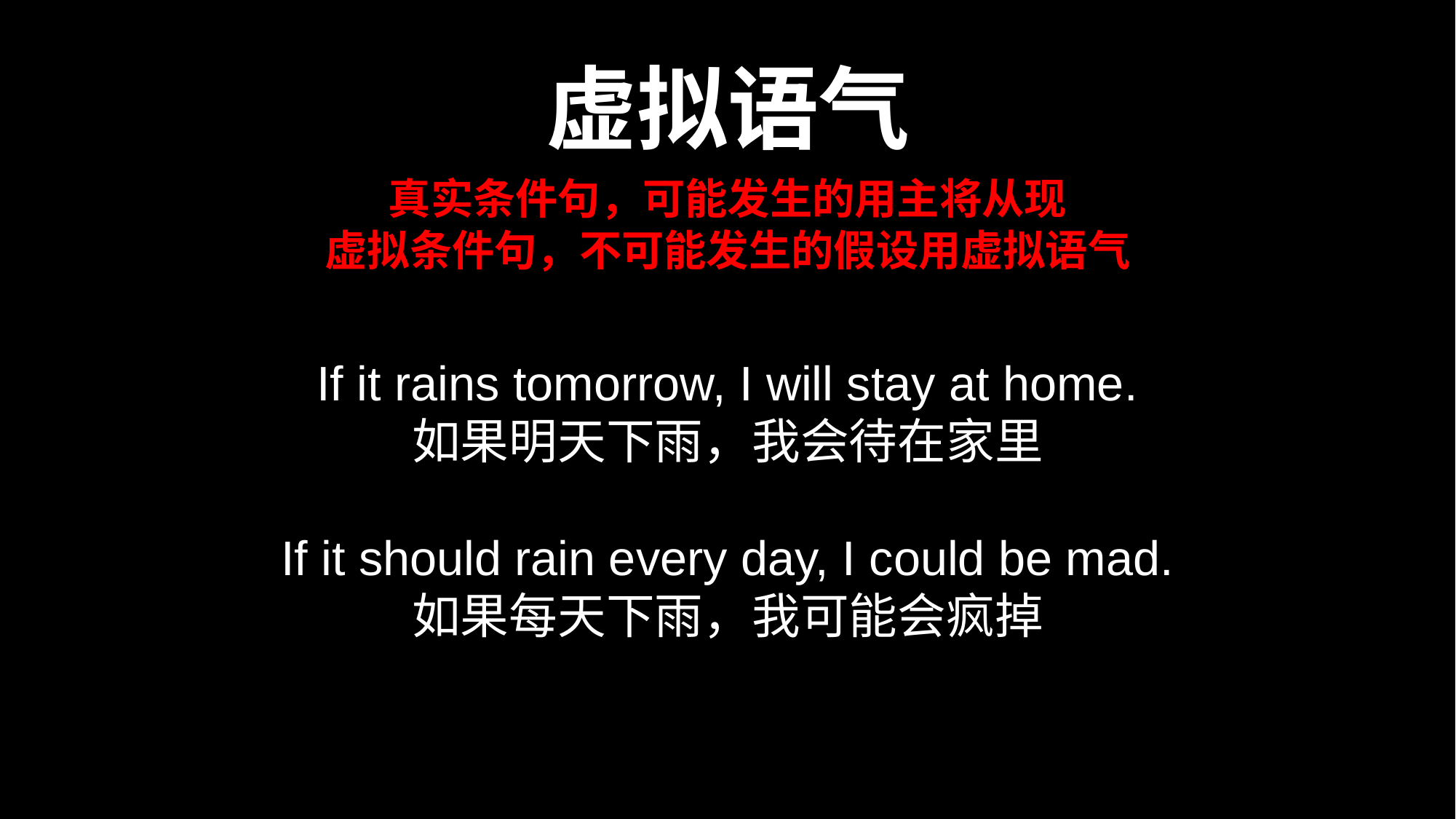

虚拟语气
真实条件句，可能发生的用主将从现
虚拟条件句，不可能发生的假设用虚拟语气
If it rains tomorrow, I will stay at home.
如果明天下雨，我会待在家里

If it should rain every day, I could be mad.
如果每天下雨，我可能会疯掉